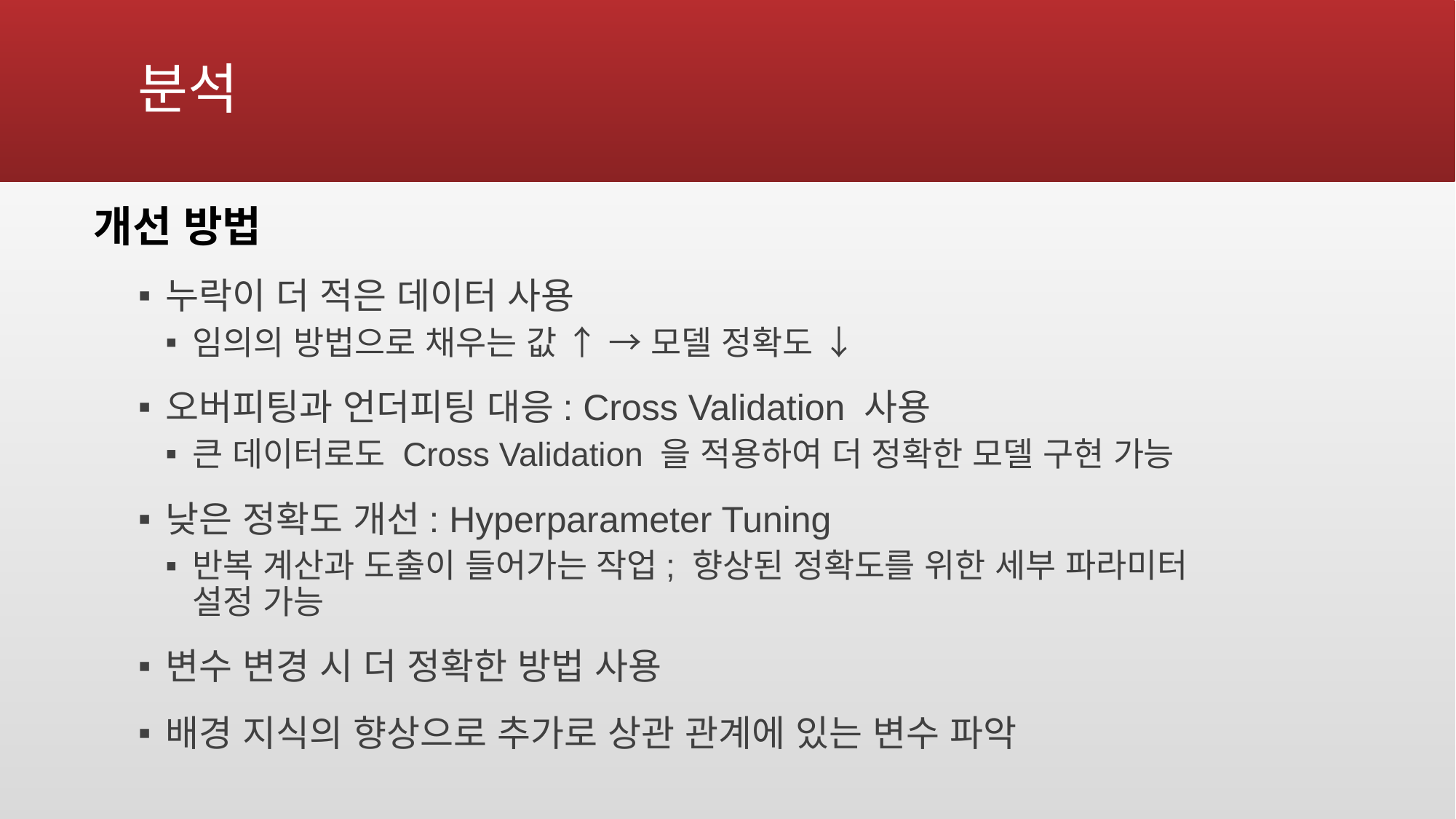

# 분석
개선 방법
누락이 더 적은 데이터 사용
임의의 방법으로 채우는 값 ↑ → 모델 정확도 ↓
오버피팅과 언더피팅 대응: Cross Validation 사용
큰 데이터로도 Cross Validation 을 적용하여 더 정확한 모델 구현 가능
낮은 정확도 개선: Hyperparameter Tuning
반복 계산과 도출이 들어가는 작업; 향상된 정확도를 위한 세부 파라미터 설정 가능
변수 변경 시 더 정확한 방법 사용
배경 지식의 향상으로 추가로 상관 관계에 있는 변수 파악